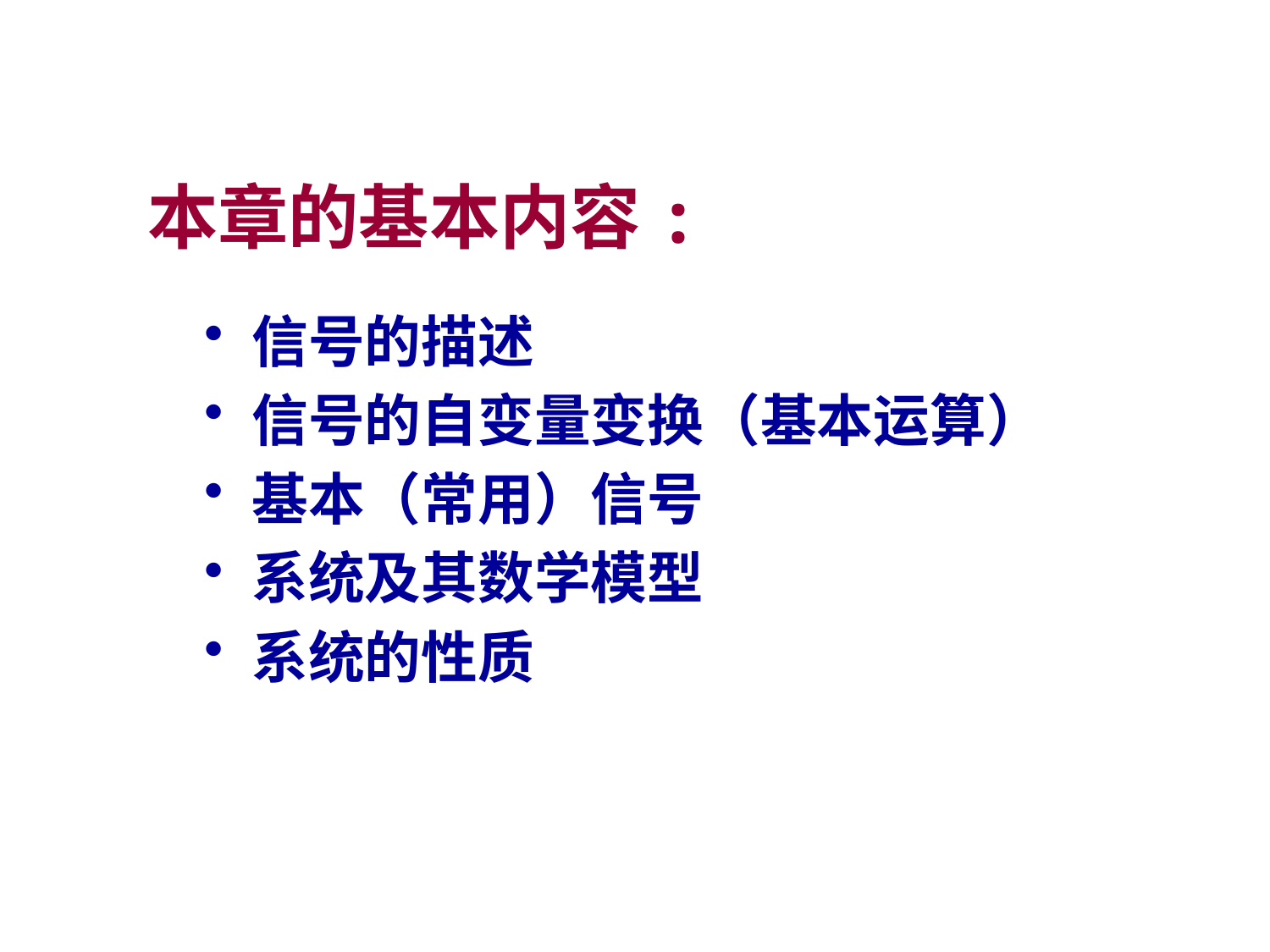

本章的基本内容:
信号的描述
信号的自变量变换（基本运算）
基本（常用）信号
系统及其数学模型
系统的性质
13